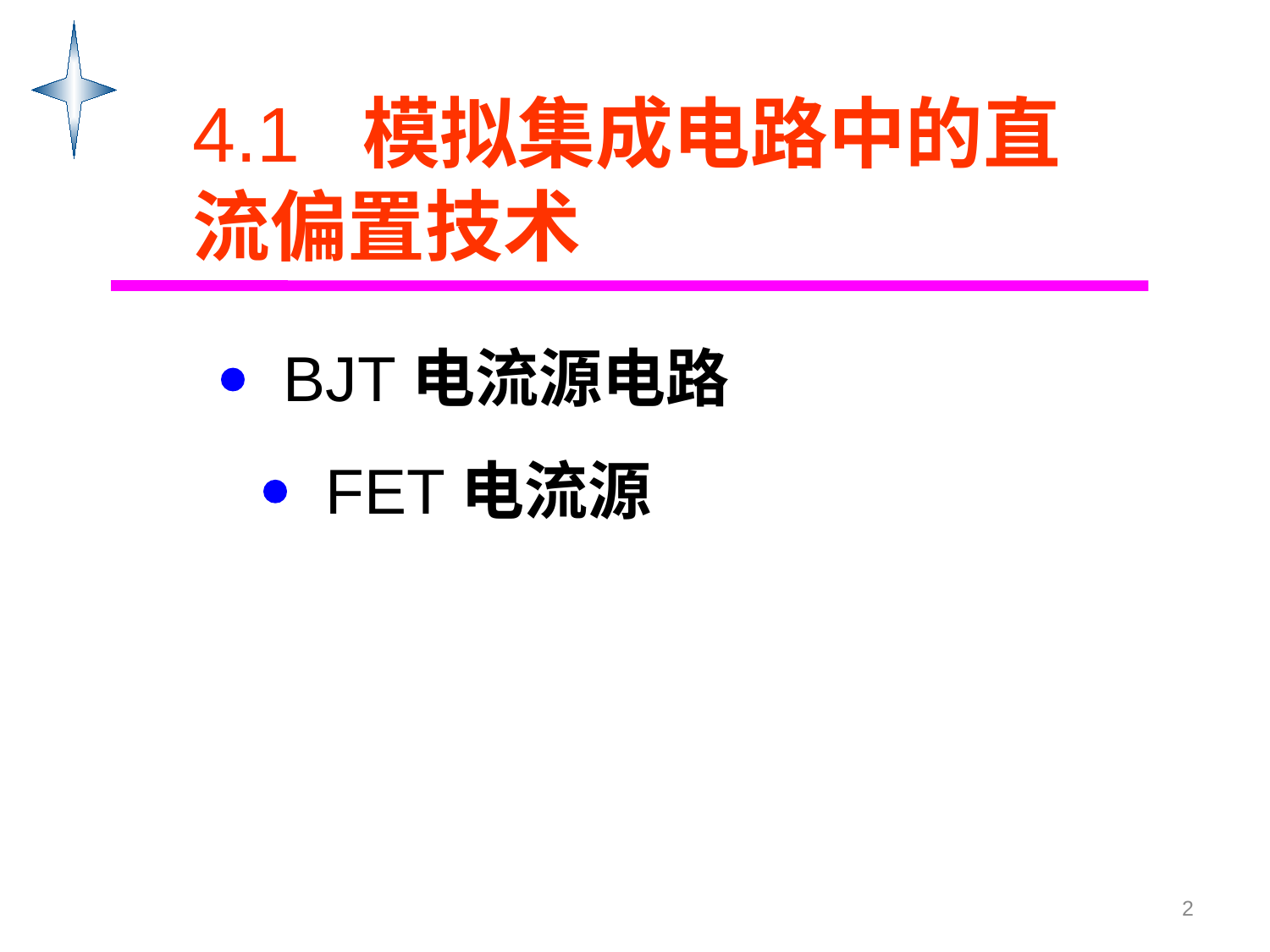

4.1  模拟集成电路中的直流偏置技术

•  BJT电流源电路
•  FET电流源
2